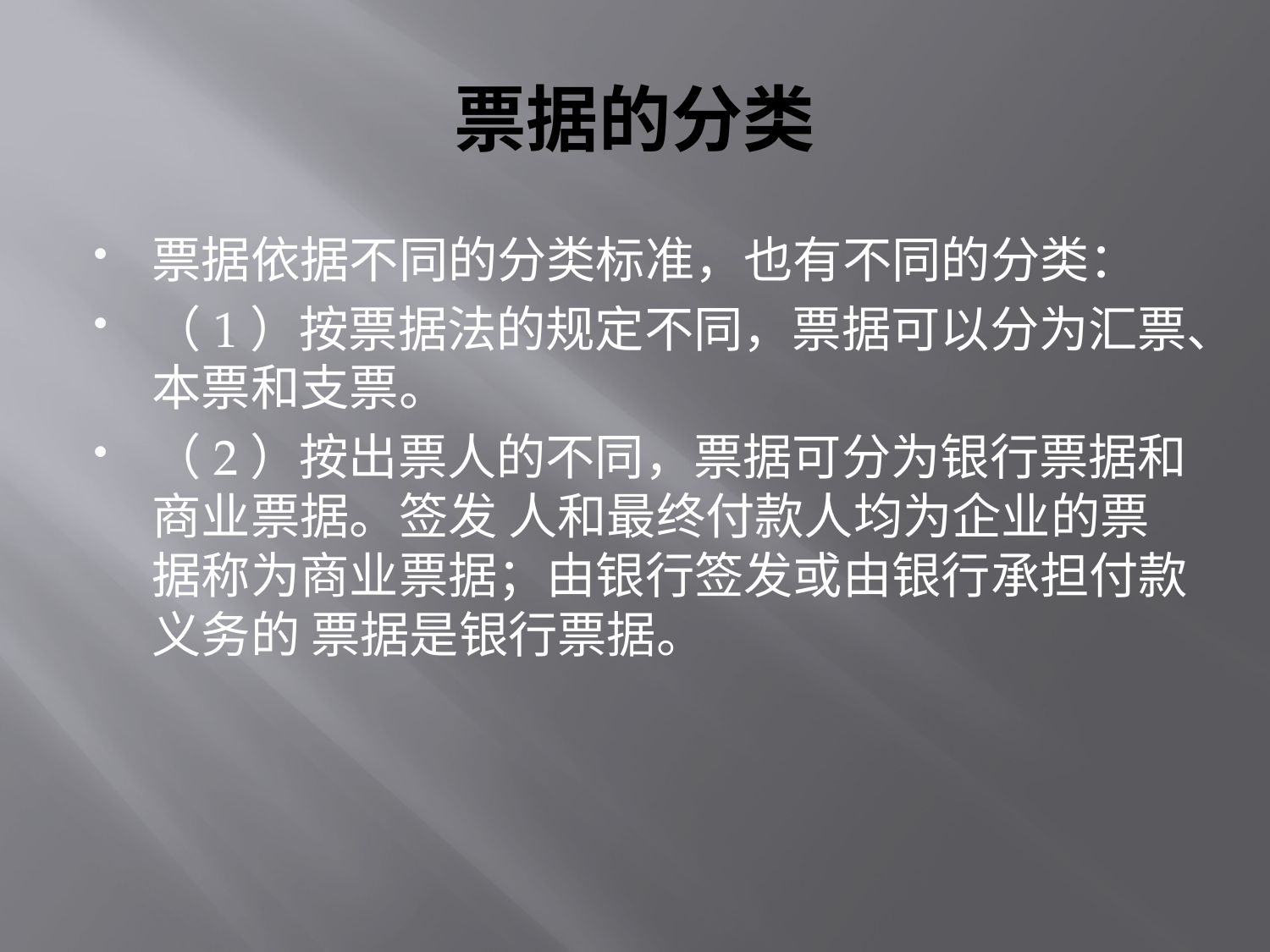

# 票据的分类
票据依据不同的分类标准，也有不同的分类：
（1）按票据法的规定不同，票据可以分为汇票、本票和支票。
（2）按出票人的不同，票据可分为银行票据和商业票据。签发 人和最终付款人均为企业的票据称为商业票据；由银行签发或由银行承担付款义务的 票据是银行票据。